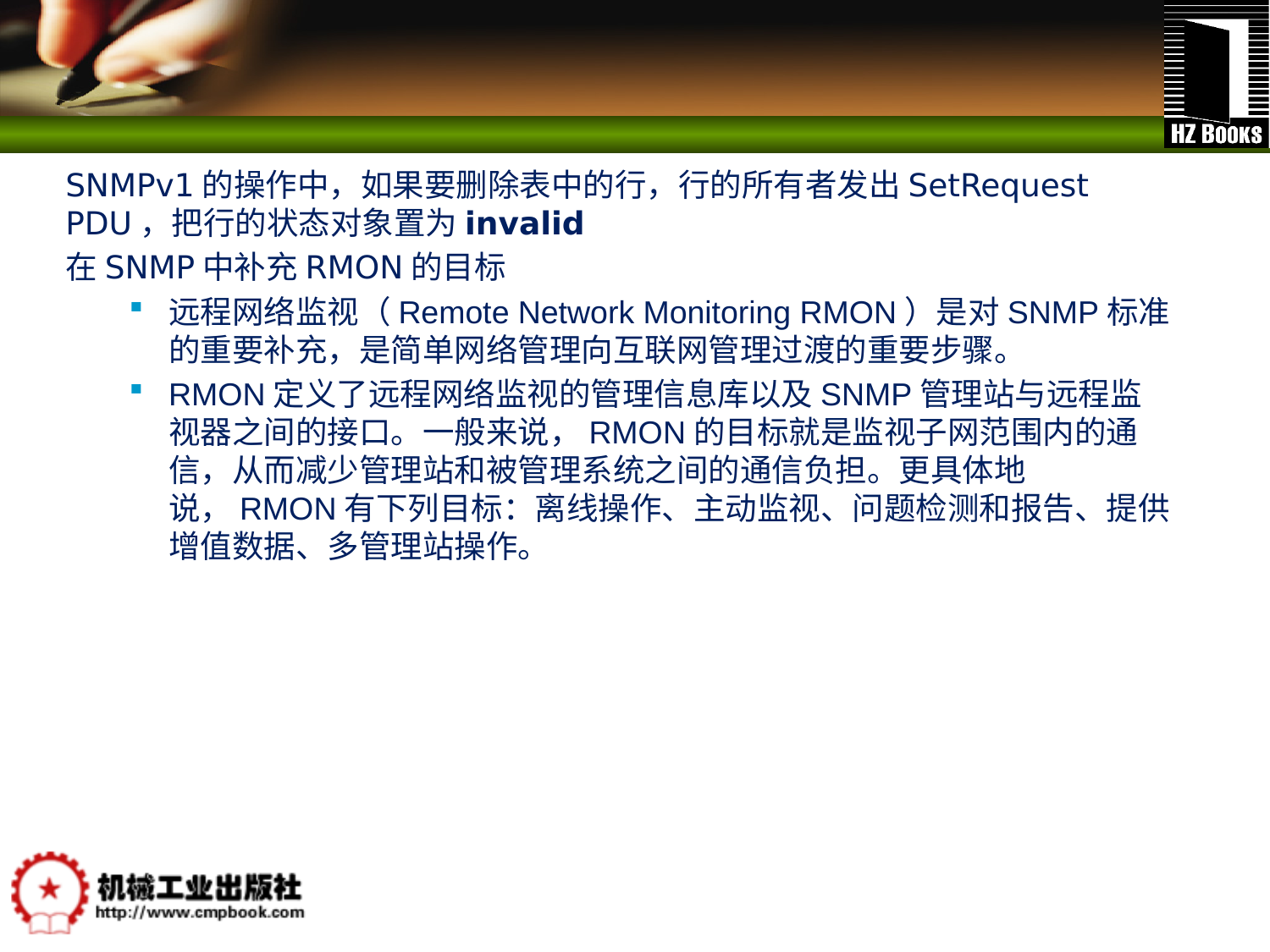

#
SNMPv1的操作中，如果要删除表中的行，行的所有者发出SetRequest PDU，把行的状态对象置为invalid
在SNMP中补充RMON的目标
远程网络监视（Remote Network Monitoring RMON）是对SNMP标准的重要补充，是简单网络管理向互联网管理过渡的重要步骤。
RMON定义了远程网络监视的管理信息库以及SNMP管理站与远程监视器之间的接口。一般来说，RMON的目标就是监视子网范围内的通信，从而减少管理站和被管理系统之间的通信负担。更具体地说，RMON有下列目标：离线操作、主动监视、问题检测和报告、提供增值数据、多管理站操作。